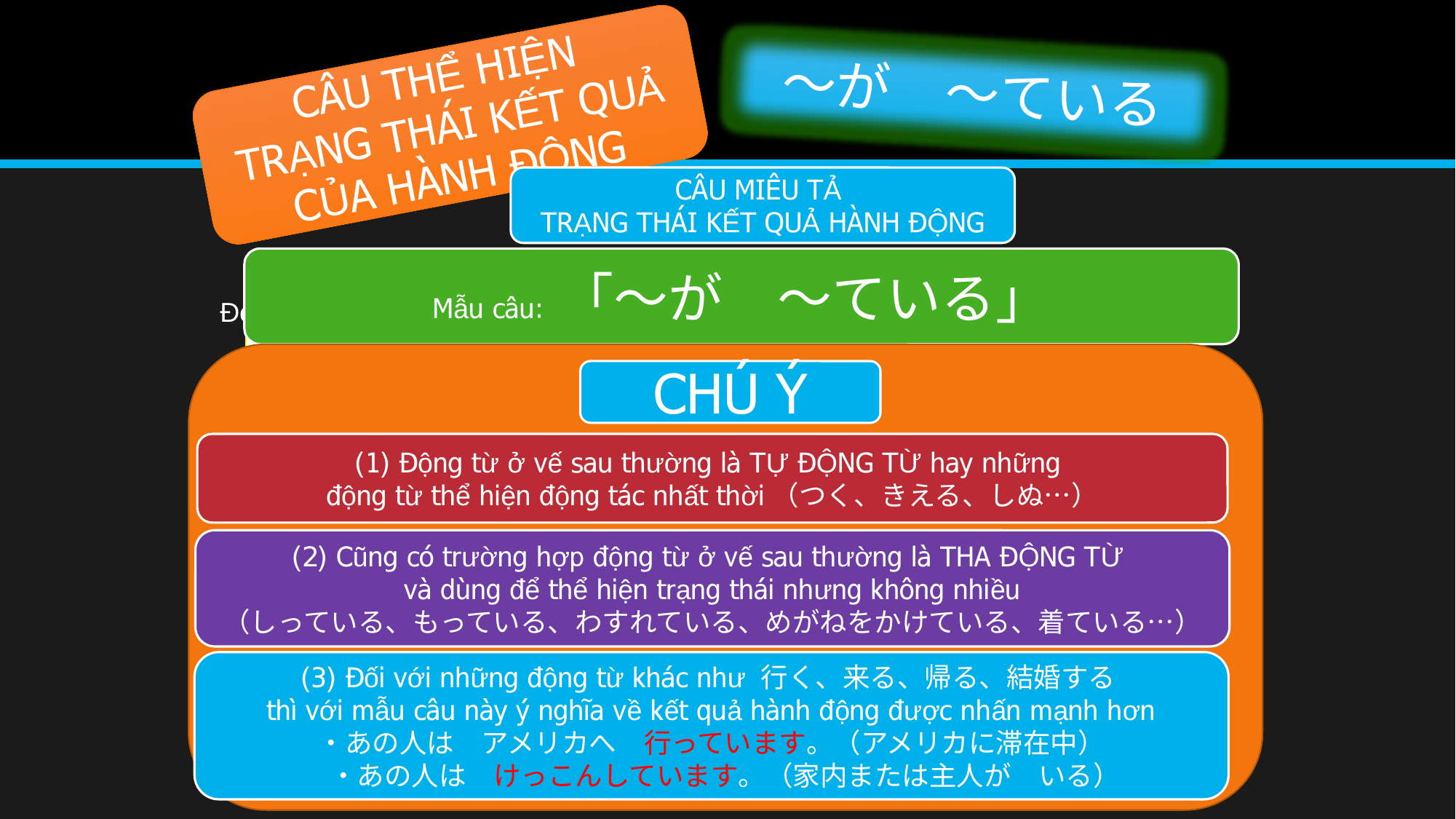

～が　～ている
CÂU THỂ HIỆN
TRẠNG THÁI KẾT QUẢ CỦA HÀNH ĐỘNG
CÂU MIÊU TẢ
TRẠNG THÁI KẾT QUẢ HÀNH ĐỘNG
Mẫu câu: 「～が　～ている」
Đèn (điện) bật.
(Bây giờ đèn đang trong trạng thái bật)

今
電気が つく。
ついています。

CHÚ Ý
(1) Động từ ở vế sau thường là TỰ ĐỘNG TỪ hay những
động từ thể hiện động tác nhất thời（つく、きえる、しぬ…）
Cửa đóng.
(Bây giờ cửa đang trong trạng thái đóng)

しまっています。
今
ドアが　しまる。
(2) Cũng có trường hợp động từ ở vế sau thường là THA ĐỘNG TỪ
và dùng để thể hiện trạng thái nhưng không nhiều
（しっている、もっている、わすれている、めがねをかけている、着ている…）
Máy tính hỏng.
(Bây giờ cửa đang trong trạng thái hỏng)

こわれています。
今
パソコンが　こわれる。
(3) Đối với những động từ khác như 行く、来る、帰る、結婚する
thì với mẫu câu này ý nghĩa về kết quả hành động được nhấn mạnh hơn
・あの人は　アメリカへ　行っています。（アメリカに滞在中）
　・あの人は　けっこんしています。（家内または主人が　いる）